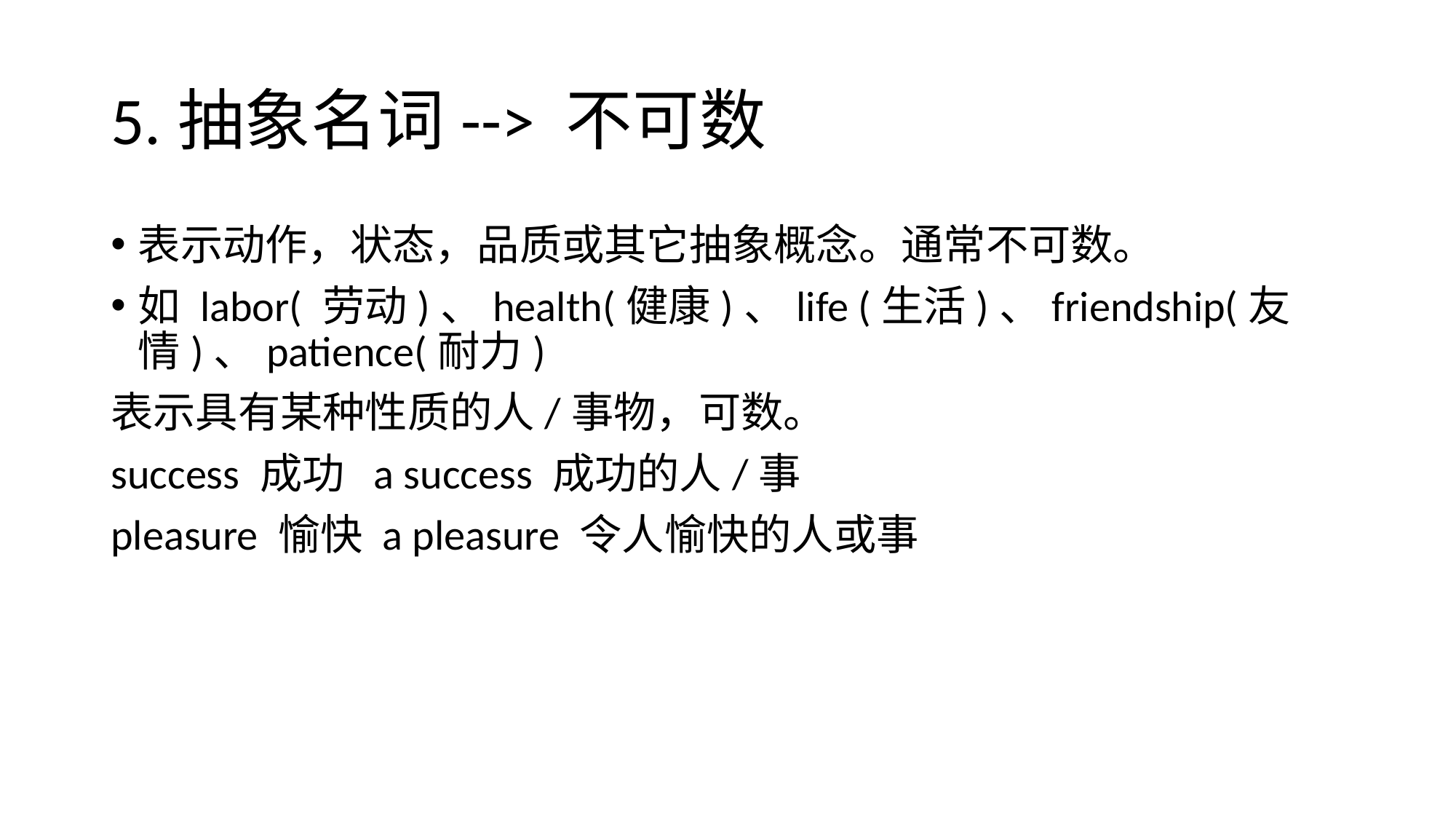

# 5.抽象名词--> 不可数
表示动作，状态，品质或其它抽象概念。通常不可数。
如 labor( 劳动)、health(健康)、life (生活)、friendship(友情)、patience(耐力)
表示具有某种性质的人/事物，可数。
success 成功  a success 成功的人/事
pleasure 愉快 a pleasure 令人愉快的人或事